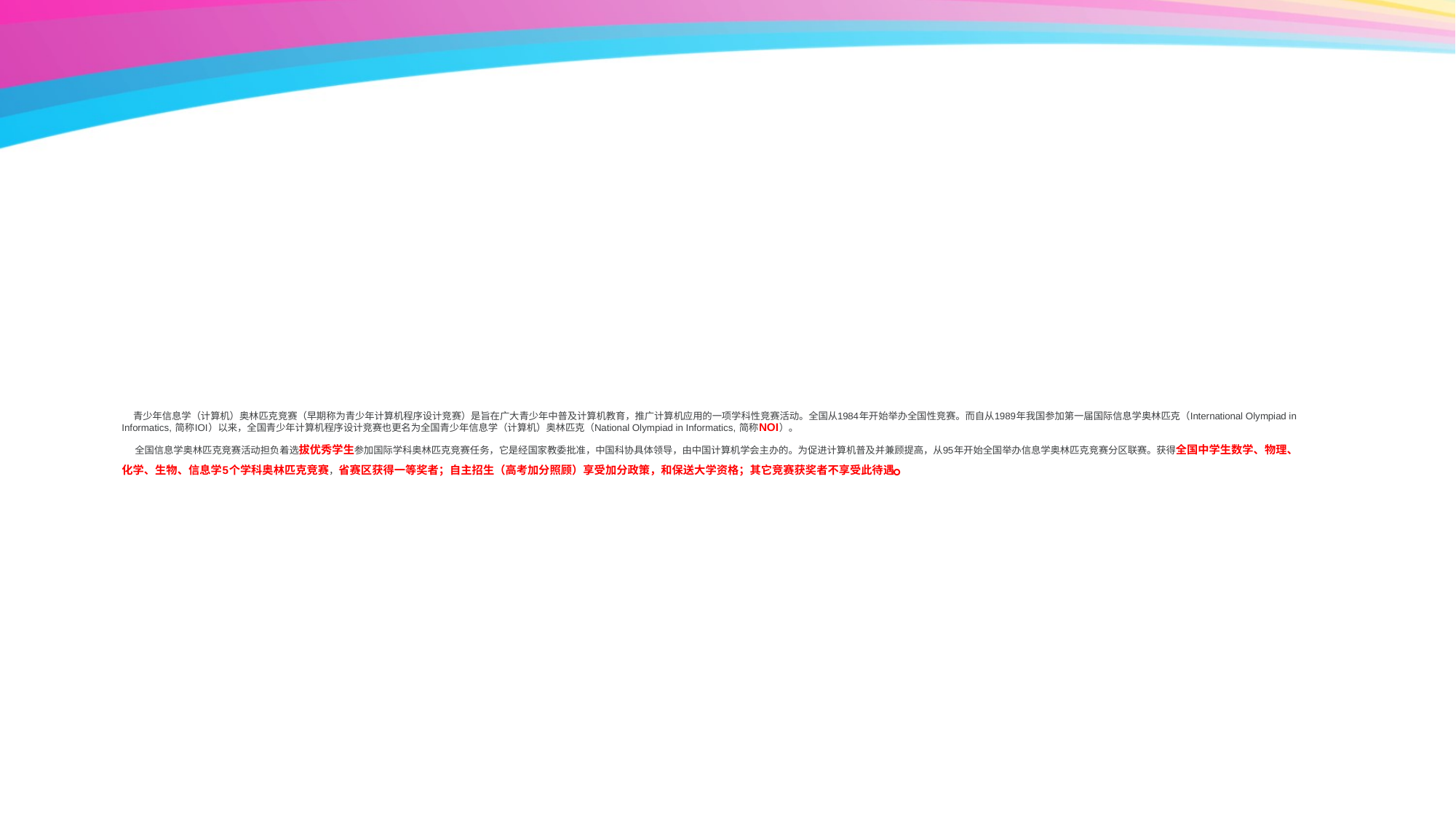

# 青少年信息学（计算机）奥林匹克竞赛（早期称为青少年计算机程序设计竞赛）是旨在广大青少年中普及计算机教育，推广计算机应用的一项学科性竞赛活动。全国从1984年开始举办全国性竞赛。而自从1989年我国参加第一届国际信息学奥林匹克（International Olympiad in Informatics, 简称IOI）以来，全国青少年计算机程序设计竞赛也更名为全国青少年信息学（计算机）奥林匹克（National Olympiad in Informatics, 简称NOI）。 全国信息学奥林匹克竞赛活动担负着选拔优秀学生参加国际学科奥林匹克竞赛任务，它是经国家教委批准，中国科协具体领导，由中国计算机学会主办的。为促进计算机普及并兼顾提高，从95年开始全国举办信息学奥林匹克竞赛分区联赛。获得全国中学生数学、物理、化学、生物、信息学5个学科奥林匹克竞赛，省赛区获得一等奖者；自主招生（高考加分照顾）享受加分政策，和保送大学资格；其它竞赛获奖者不享受此待遇。